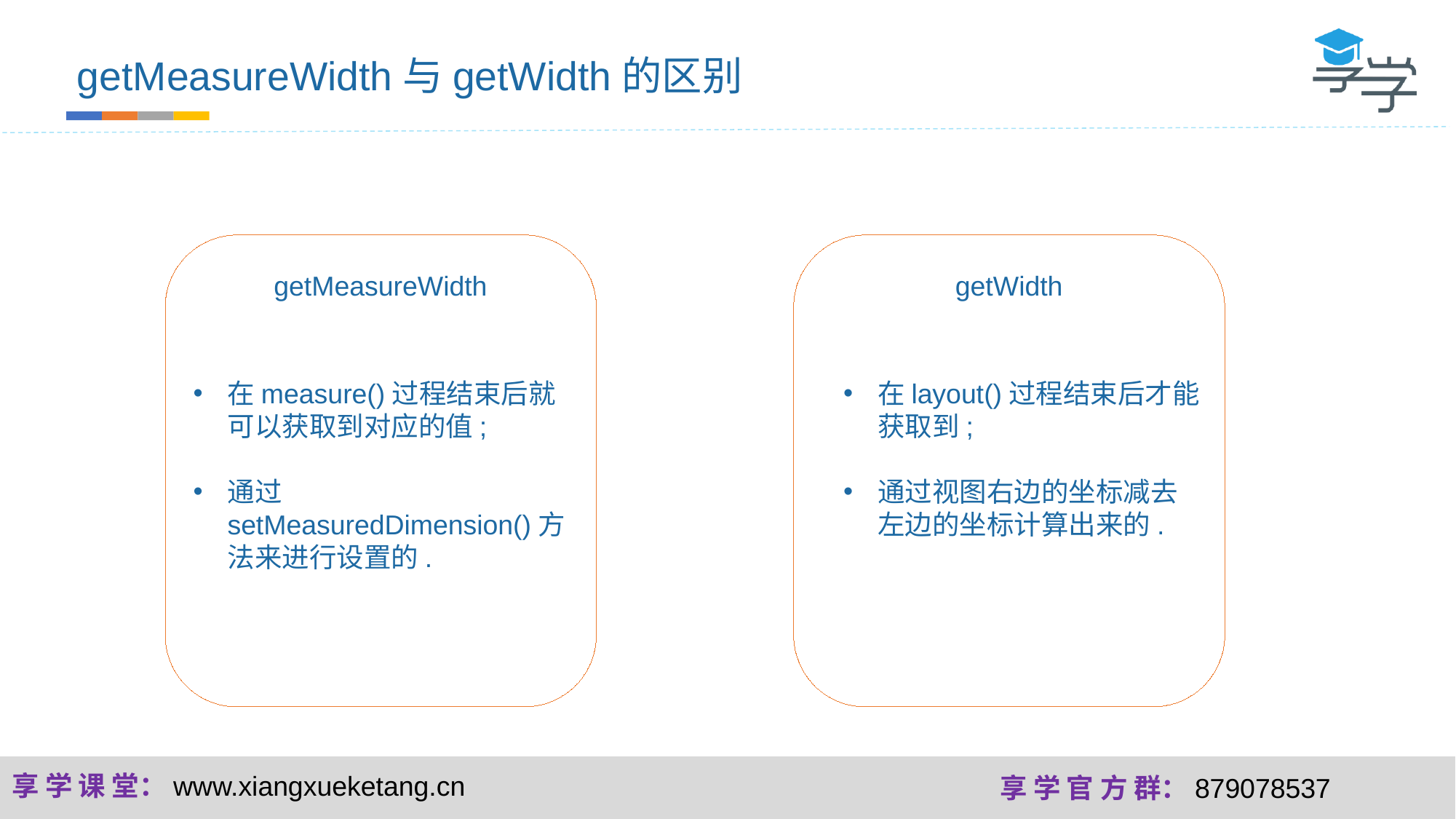

getMeasureWidth与getWidth的区别

getMeasureWidth
getWidth
在measure()过程结束后就可以获取到对应的值;

通过setMeasuredDimension()方法来进行设置的.
在layout()过程结束后才能获取到;

通过视图右边的坐标减去左边的坐标计算出来的.